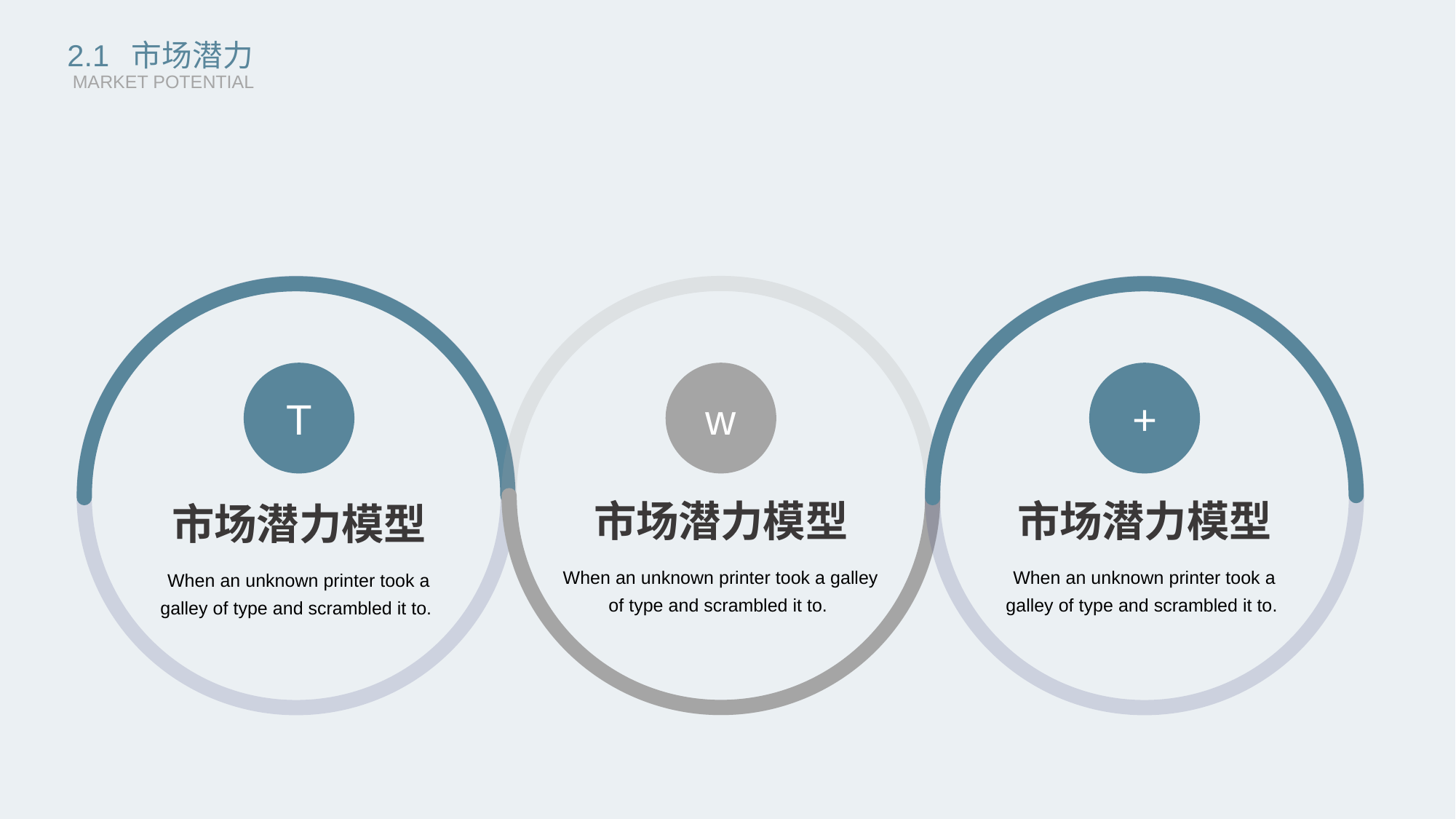

2.1 市场潜力
MARKET POTENTIAL

T
市场潜力模型
When an unknown printer took a galley of type and scrambled it to.
w
市场潜力模型
When an unknown printer took a galley of type and scrambled it to.
+
市场潜力模型
When an unknown printer took a galley of type and scrambled it to.